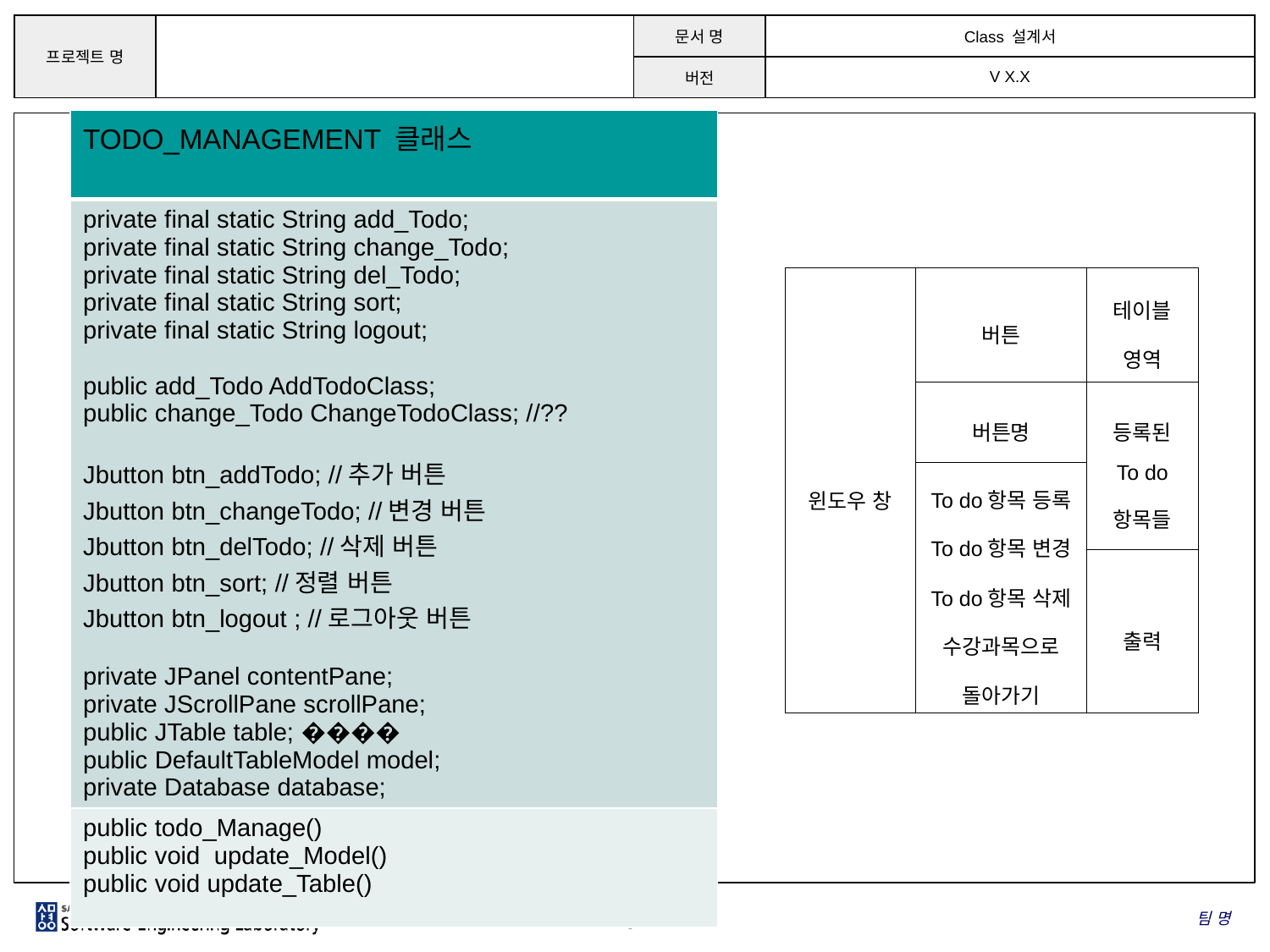

| TODO\_MANAGEMENT 클래스 |
| --- |
| private final static String add\_Todo; private final static String change\_Todo; private final static String del\_Todo; private final static String sort; private final static String logout; public add\_Todo AddTodoClass; public change\_Todo ChangeTodoClass; //?? Jbutton btn\_addTodo; //추가 버튼 Jbutton btn\_changeTodo; //변경 버튼 Jbutton btn\_delTodo; //삭제 버튼 Jbutton btn\_sort; //정렬 버튼 Jbutton btn\_logout ; //로그아웃 버튼 private JPanel contentPane; private JScrollPane scrollPane; public JTable table; ���� public DefaultTableModel model; private Database database; |
| public todo\_Manage() public void update\_Model() public void update\_Table() |
| 윈도우 창 | 버튼 | 테이블 영역 |
| --- | --- | --- |
|  | 버튼명 | 등록된 To do 항목들 |
|  | To do항목 등록 To do항목 변경 To do항목 삭제 수강과목으로 돌아가기 |  |
|  |  | 출력 |
팀 명